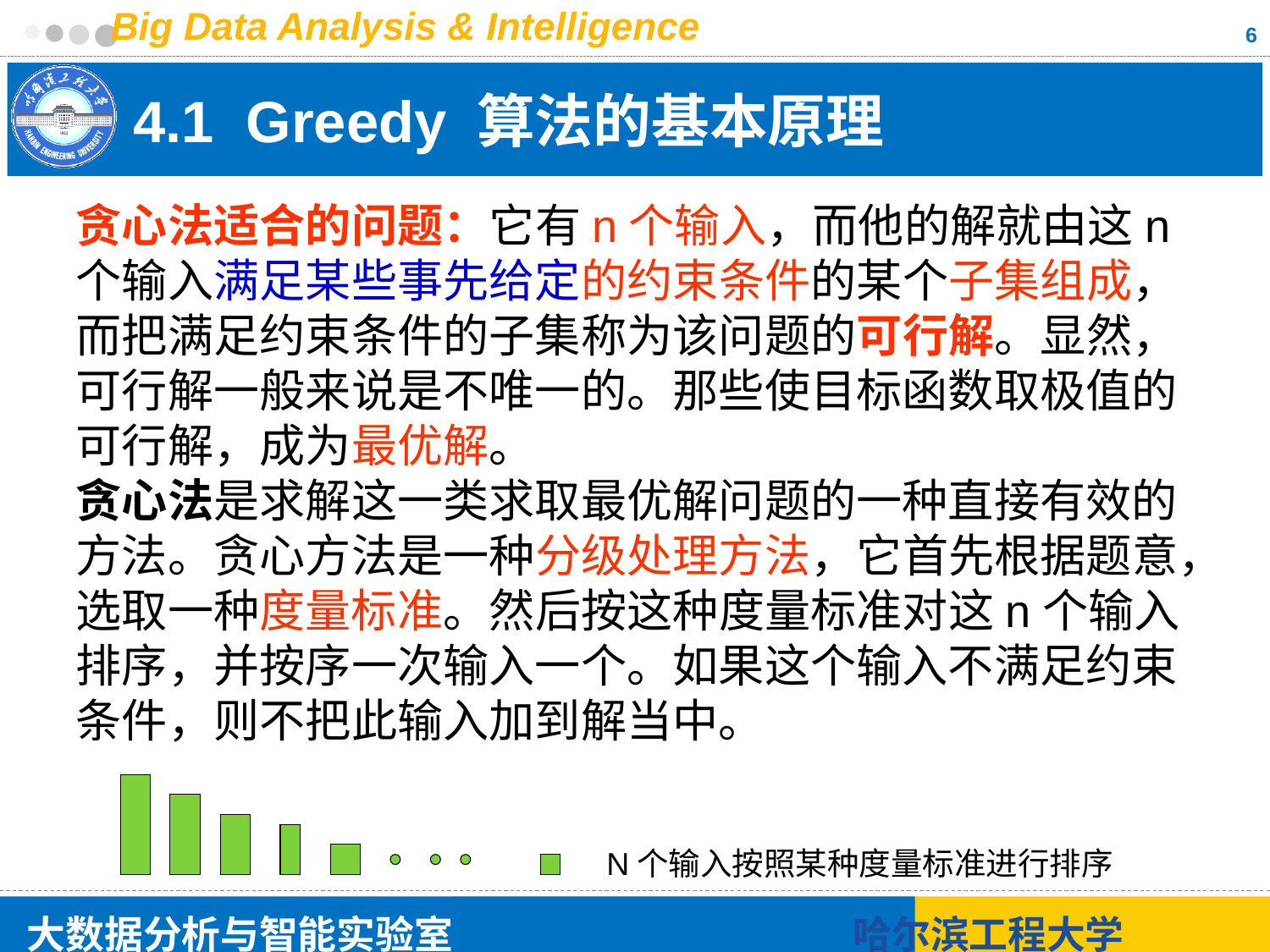

6
# 4.1  Greedy 算法的基本原理
贪心法适合的问题：它有n个输入，而他的解就由这n个输入满足某些事先给定的约束条件的某个子集组成，而把满足约束条件的子集称为该问题的可行解。显然，可行解一般来说是不唯一的。那些使目标函数取极值的可行解，成为最优解。
贪心法是求解这一类求取最优解问题的一种直接有效的方法。贪心方法是一种分级处理方法，它首先根据题意，选取一种度量标准。然后按这种度量标准对这n个输入排序，并按序一次输入一个。如果这个输入不满足约束条件，则不把此输入加到解当中。

N个输入按照某种度量标准进行排序